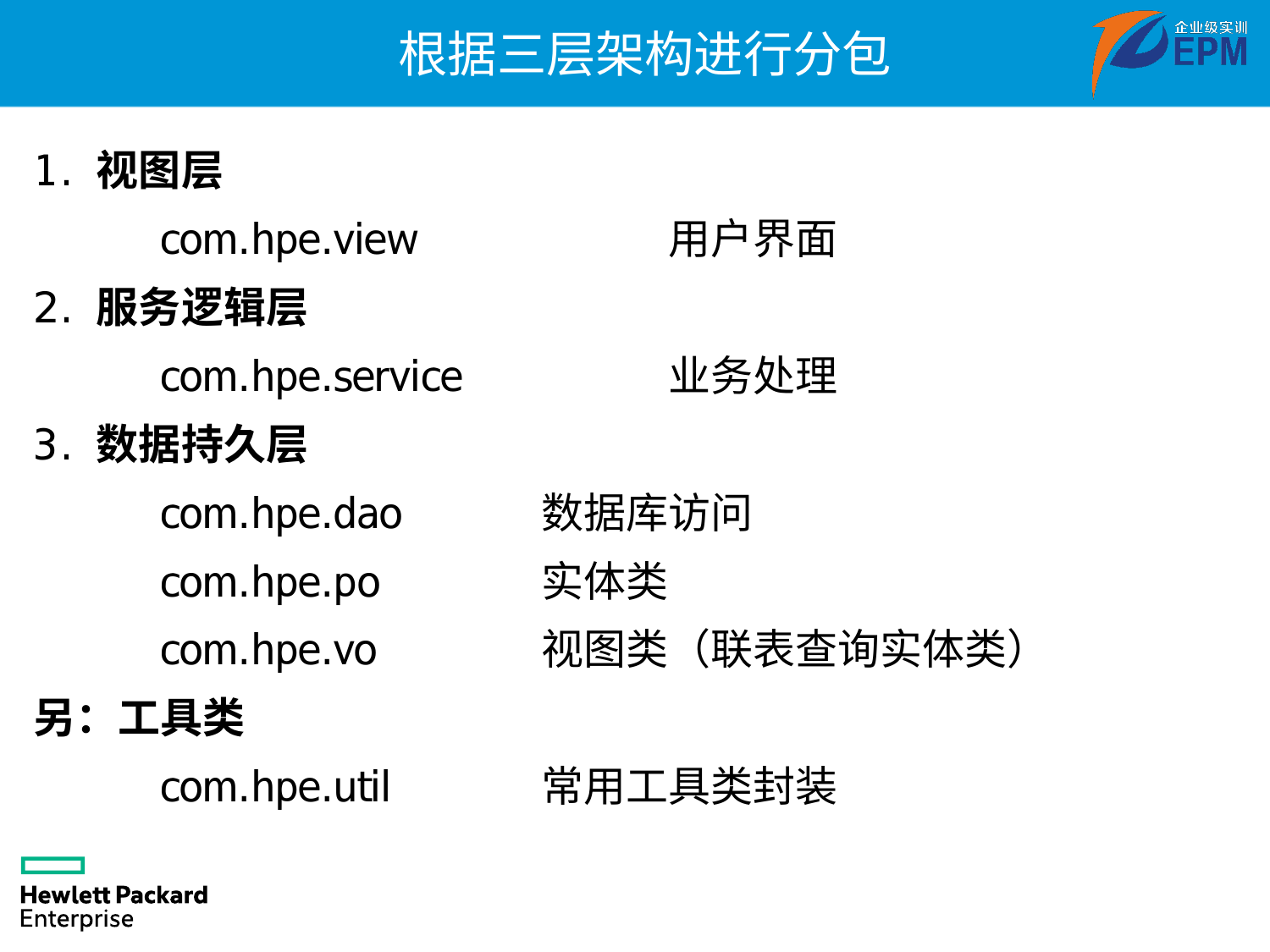

# 根据三层架构进行分包
1. 视图层
	com.hpe.view		用户界面
2. 服务逻辑层
	com.hpe.service		业务处理
3. 数据持久层
	com.hpe.dao		数据库访问
	com.hpe.po		实体类
	com.hpe.vo		视图类（联表查询实体类）
另：工具类
	com.hpe.util		常用工具类封装